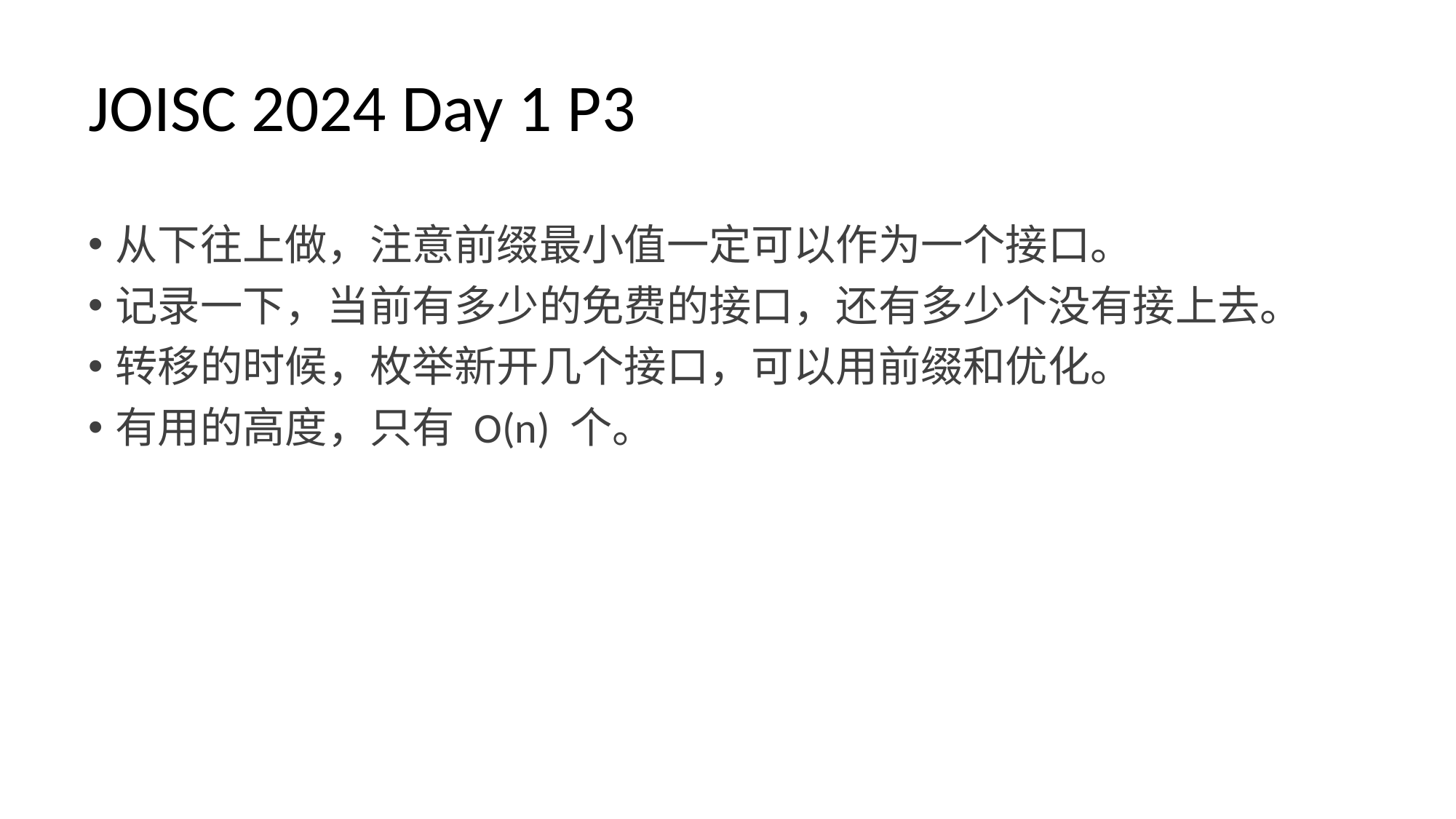

# JOISC 2024 Day 1 P3
从下往上做，注意前缀最小值一定可以作为一个接口。
记录一下，当前有多少的免费的接口，还有多少个没有接上去。
转移的时候，枚举新开几个接口，可以用前缀和优化。
有用的高度，只有 O(n) 个。